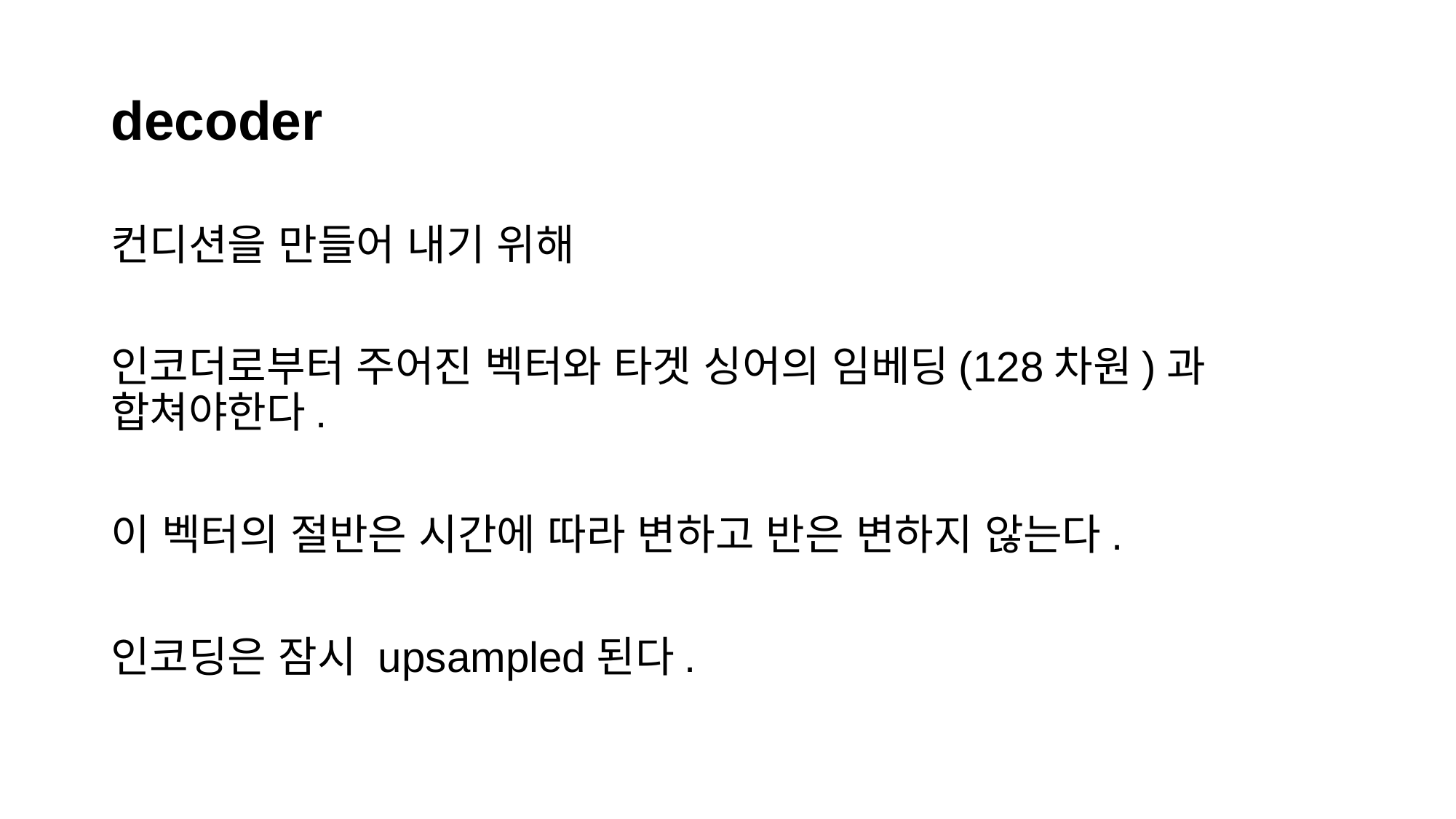

# decoder
컨디션을 만들어 내기 위해

인코더로부터 주어진 벡터와 타겟 싱어의 임베딩(128차원)과 합쳐야한다.

이 벡터의 절반은 시간에 따라 변하고 반은 변하지 않는다.

인코딩은 잠시 upsampled된다.